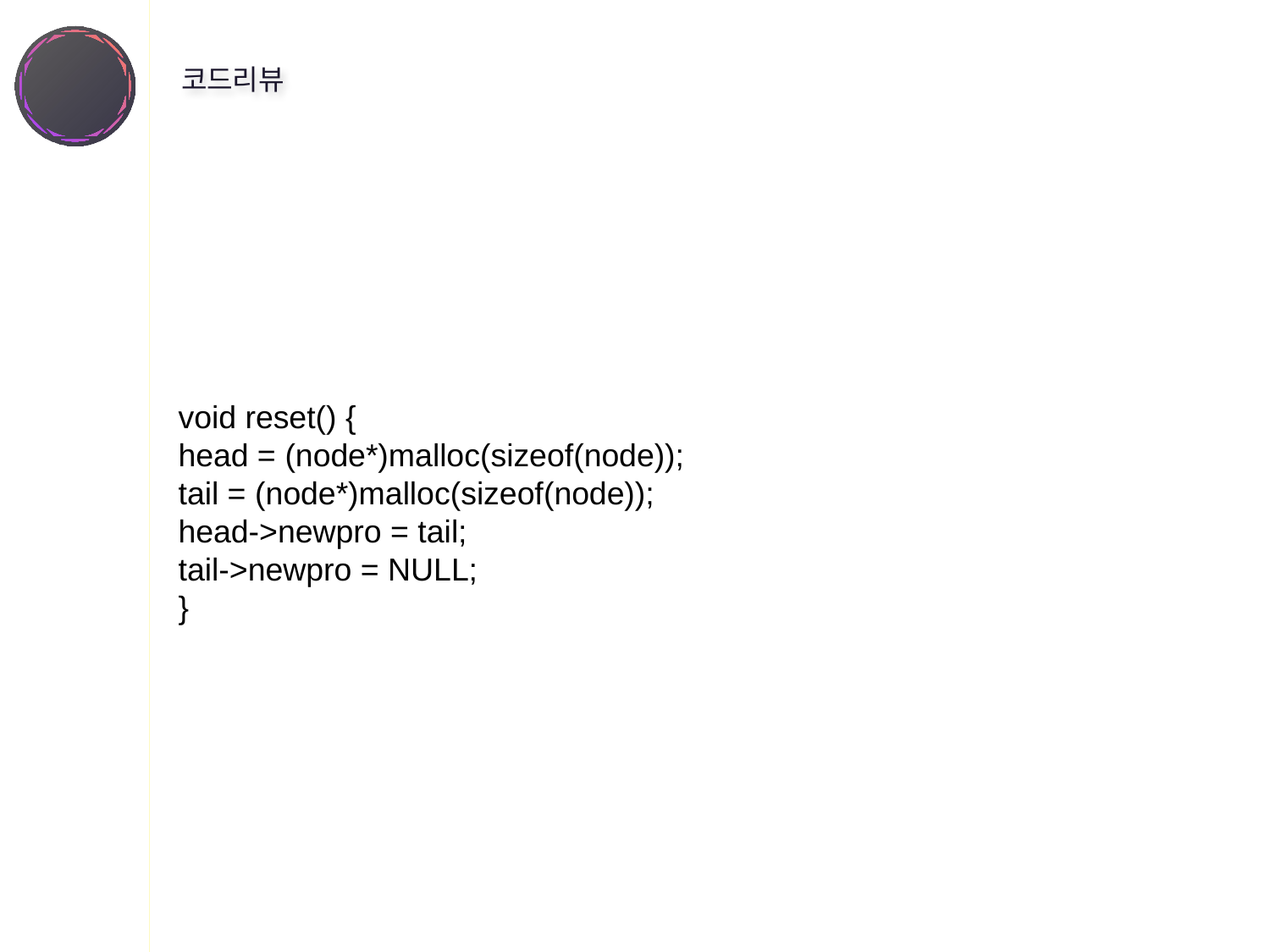

# 코드리뷰
01
void reset() {
head = (node*)malloc(sizeof(node));
tail = (node*)malloc(sizeof(node));
head->newpro = tail;
tail->newpro = NULL;
}